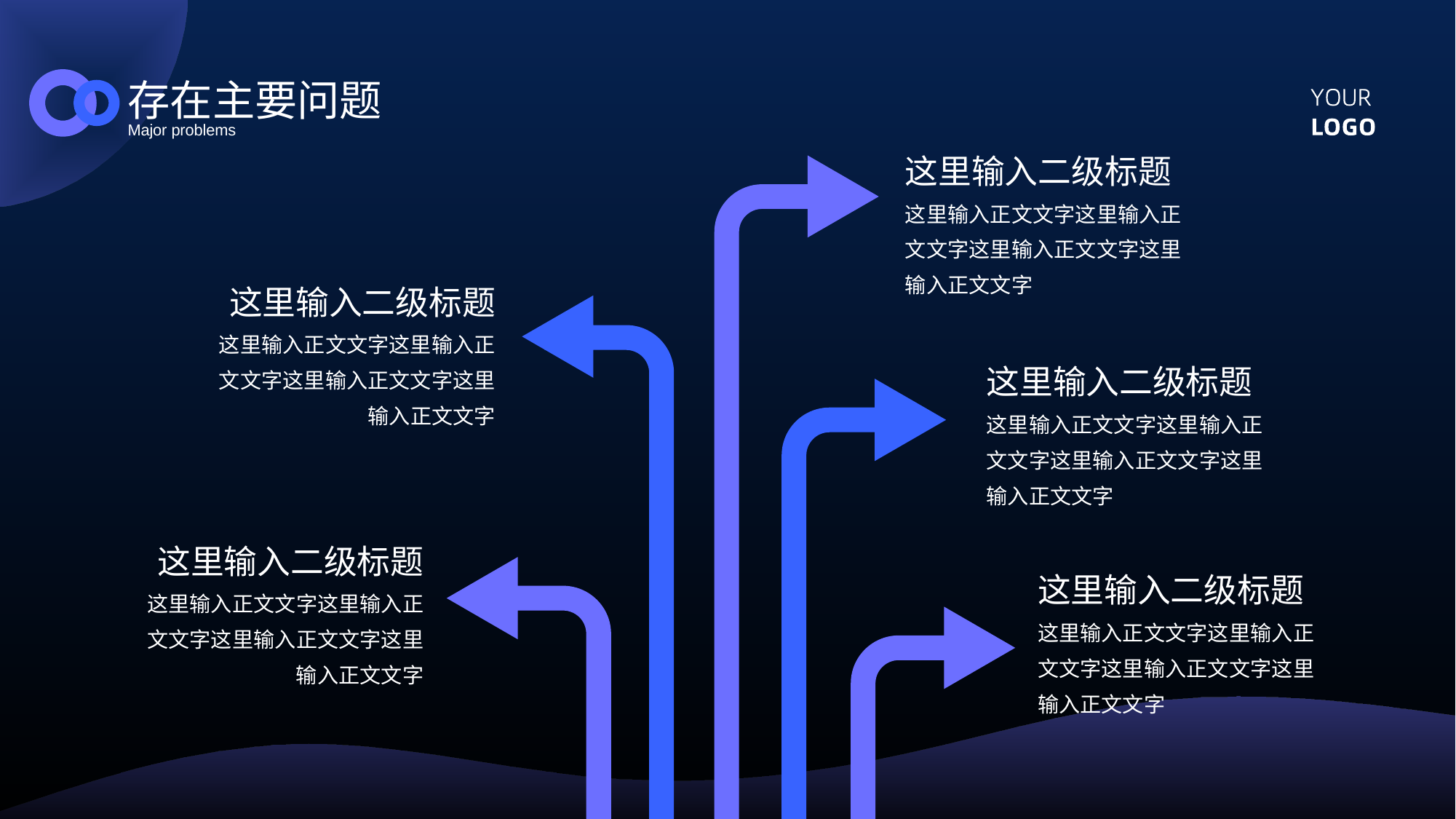

存在主要问题

Major problems
这里输入二级标题

这里输入正文文字这里输入正文文字这里输入正文文字这里输入正文文字
这里输入二级标题
这里输入正文文字这里输入正文文字这里输入正文文字这里输入正文文字
这里输入二级标题
这里输入正文文字这里输入正文文字这里输入正文文字这里输入正文文字
这里输入二级标题
这里输入二级标题
这里输入正文文字这里输入正文文字这里输入正文文字这里输入正文文字
这里输入正文文字这里输入正文文字这里输入正文文字这里输入正文文字